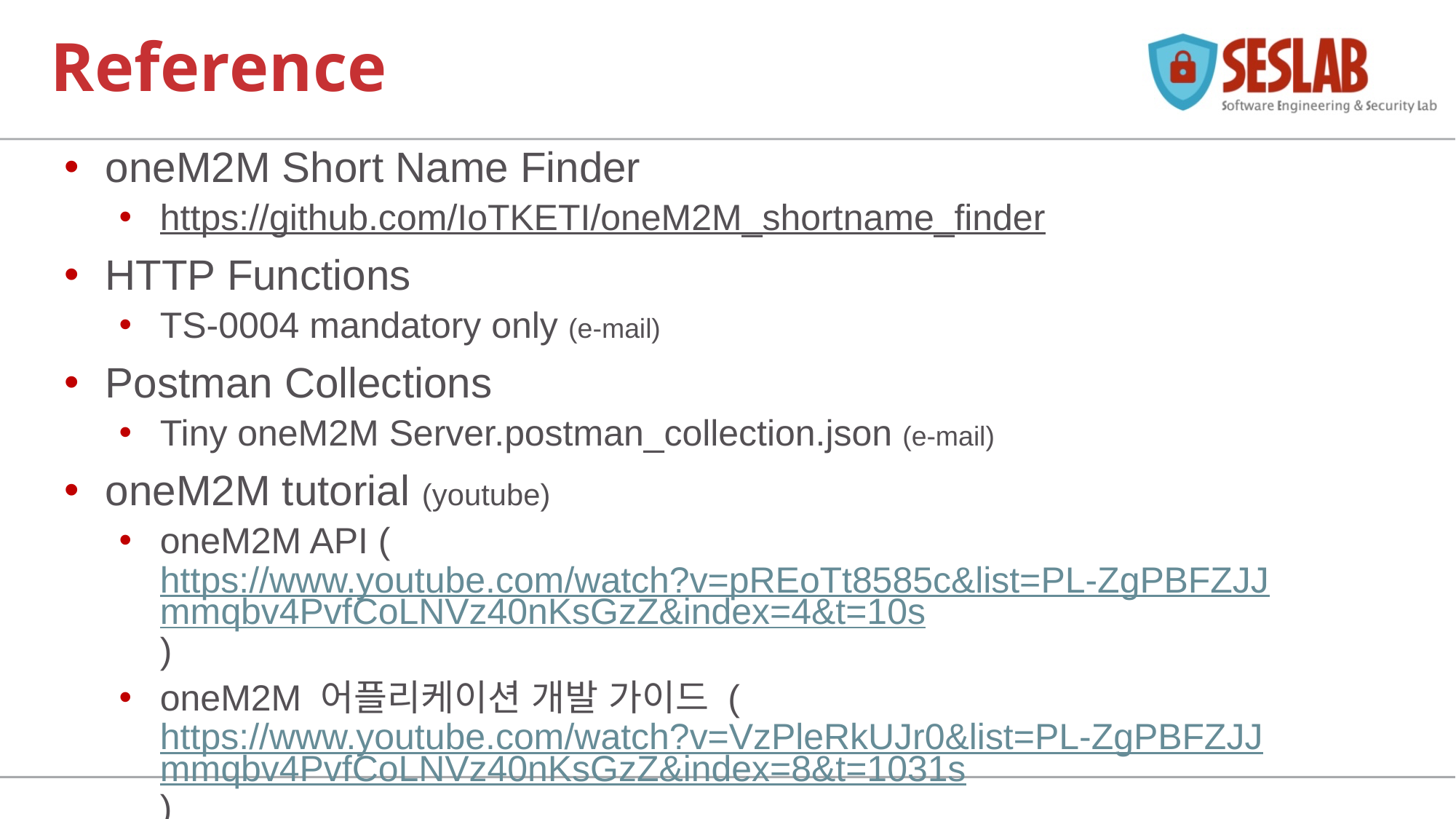

# Reference
oneM2M Short Name Finder
https://github.com/IoTKETI/oneM2M_shortname_finder
HTTP Functions
TS-0004 mandatory only (e-mail)
Postman Collections
Tiny oneM2M Server.postman_collection.json (e-mail)
oneM2M tutorial (youtube)
oneM2M API (https://www.youtube.com/watch?v=pREoTt8585c&list=PL-ZgPBFZJJmmqbv4PvfCoLNVz40nKsGzZ&index=4&t=10s)
oneM2M 어플리케이션 개발 가이드 (https://www.youtube.com/watch?v=VzPleRkUJr0&list=PL-ZgPBFZJJmmqbv4PvfCoLNVz40nKsGzZ&index=8&t=1031s)